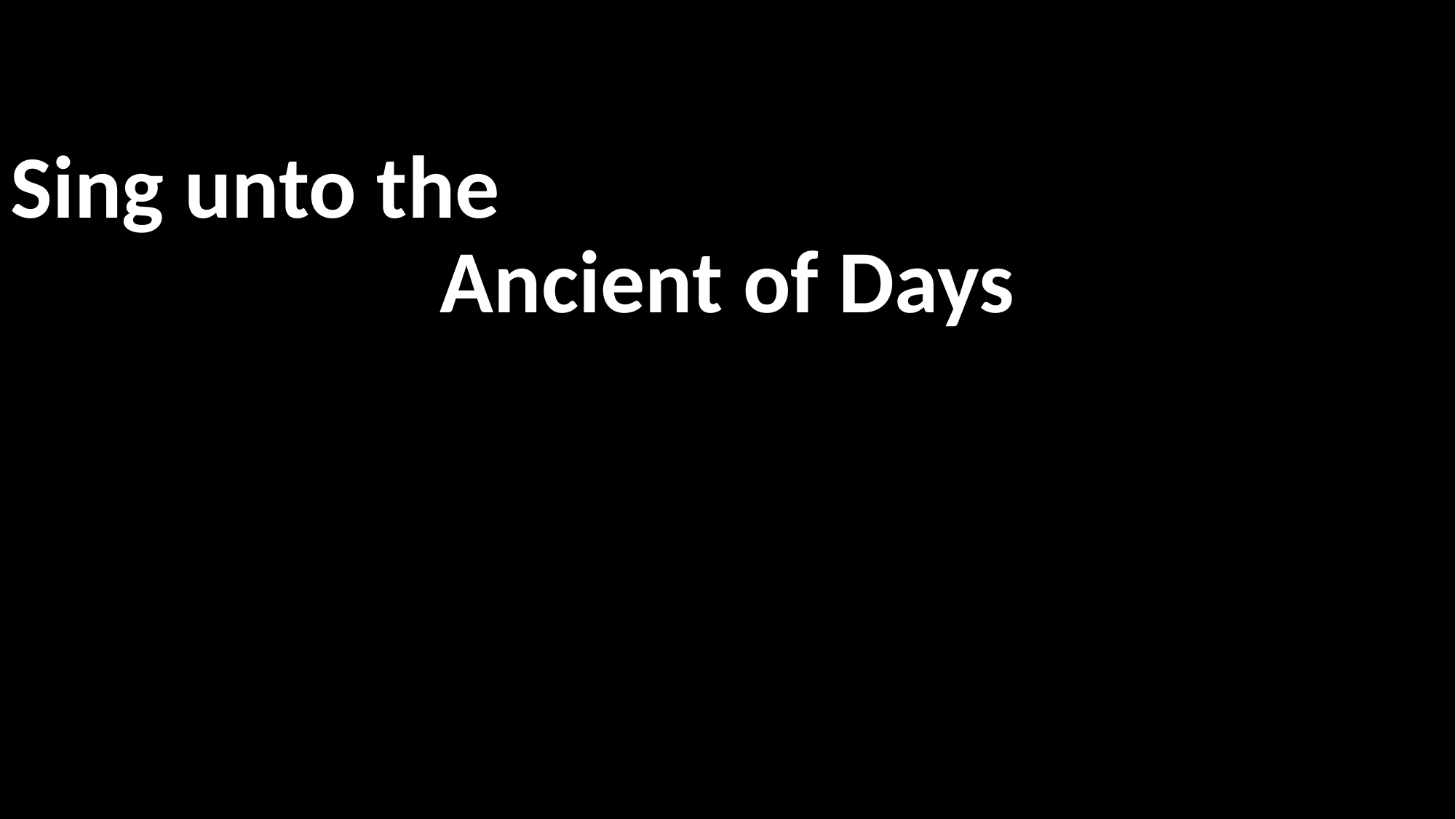

Sing unto the
Ancient of Days
영원하신 주 찬양해